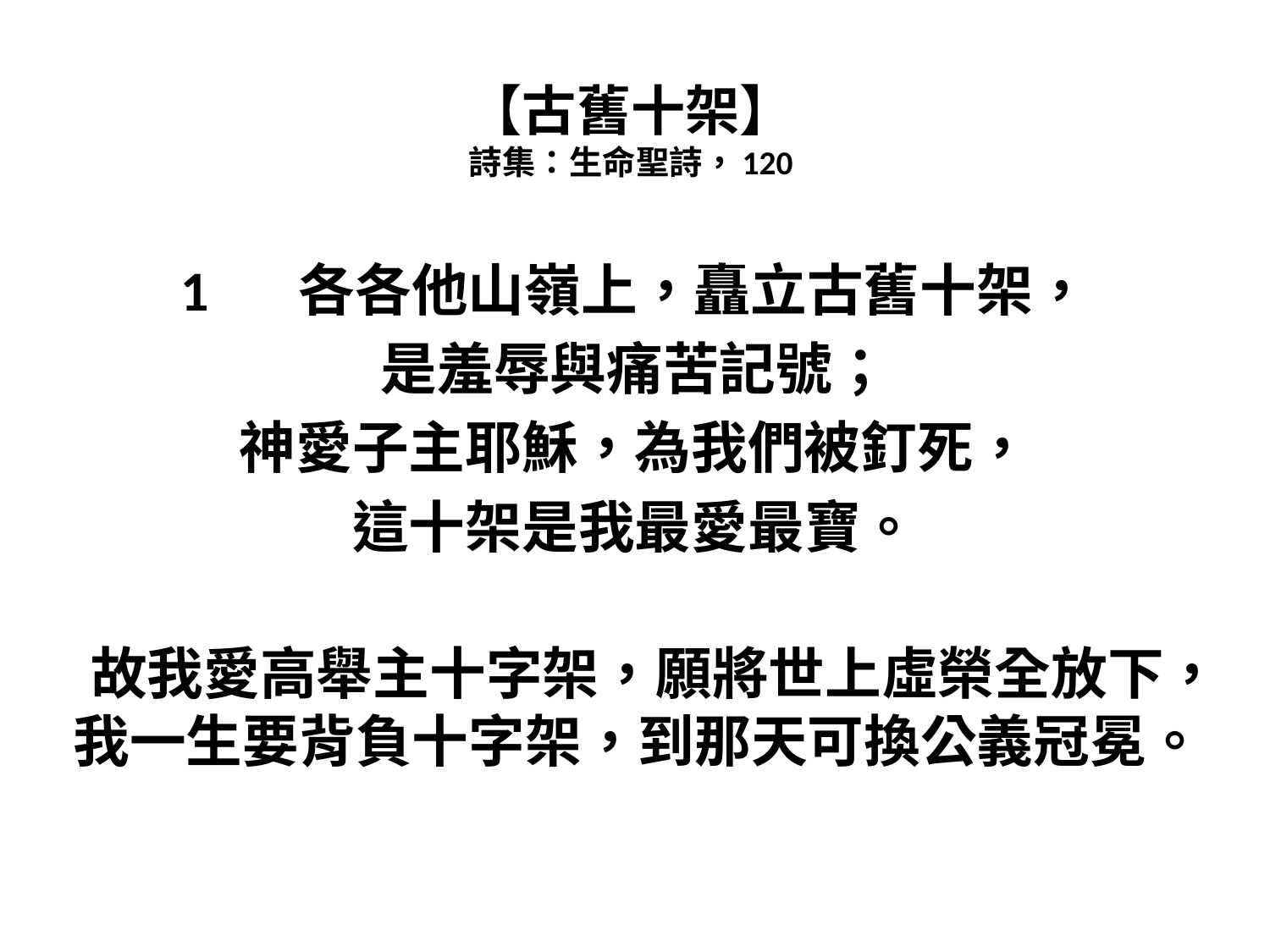

# 【古舊十架】 詩集：生命聖詩，120
1      各各他山嶺上，矗立古舊十架，
是羞辱與痛苦記號；
神愛子主耶穌，為我們被釘死，
這十架是我最愛最寶。
     故我愛高舉主十字架，願將世上虛榮全放下，
 我一生要背負十字架，到那天可換公義冠冕。